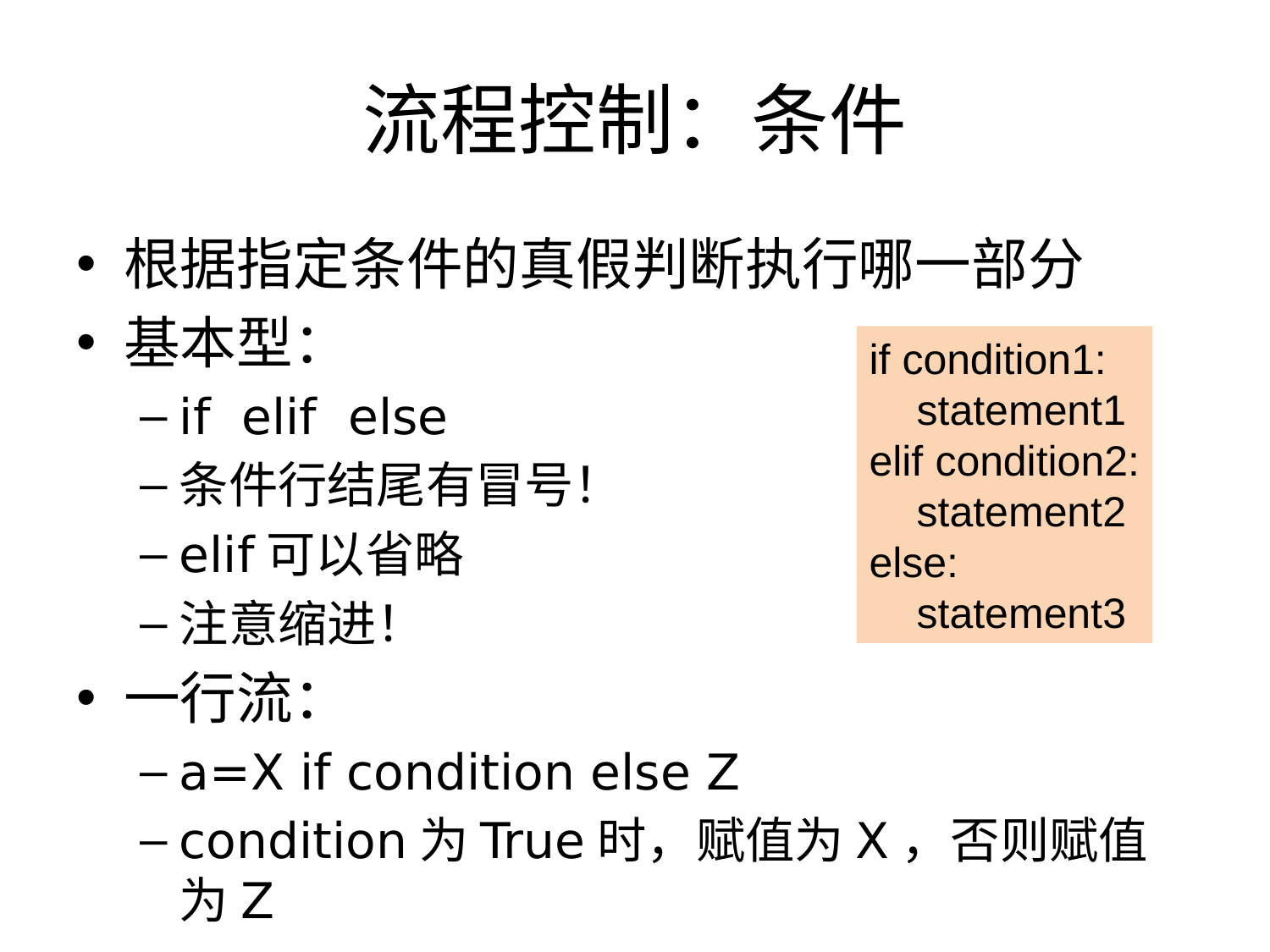

# 流程控制：条件
根据指定条件的真假判断执行哪一部分
基本型：
if  elif  else
条件行结尾有冒号！
elif可以省略
注意缩进！
一行流：
a=X if condition else Z
condition为True时，赋值为X，否则赋值为Z
if condition1:
    statement1
elif condition2:
    statement2
else:
    statement3